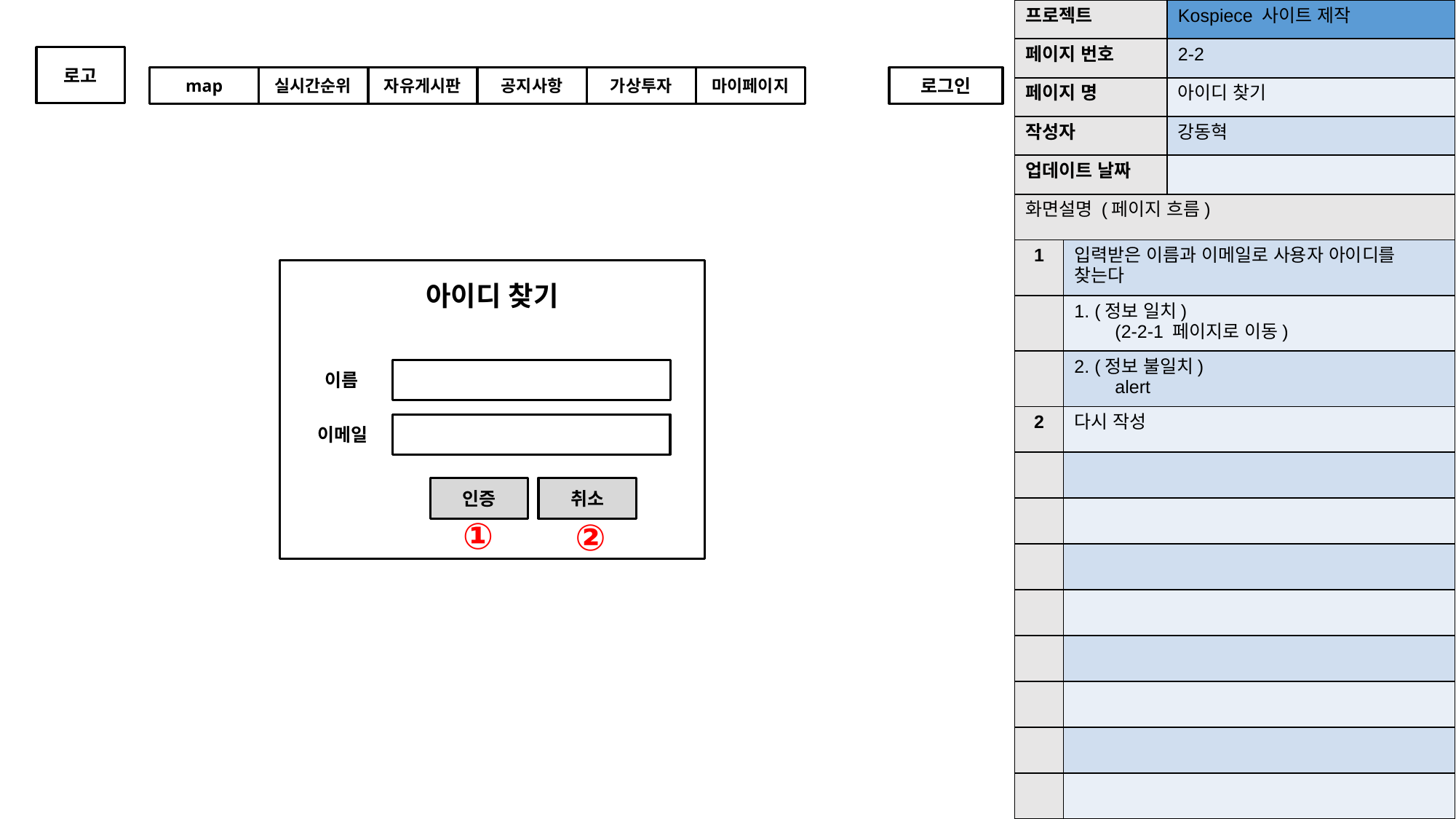

| 프로젝트 | Kospiece 사이트 제작 |
| --- | --- |
| 페이지 번호 | 2-2 |
| 페이지 명 | 아이디 찾기 |
| 작성자 | 강동혁 |
| 업데이트 날짜 |  |
로고
map
실시간순위
자유게시판
공지사항
가상투자
마이페이지
로그인
| 화면설명 (페이지 흐름) |  |
| --- | --- |
| 1 | 입력받은 이름과 이메일로 사용자 아이디를 찾는다 |
|  | 1. (정보 일치) (2-2-1 페이지로 이동) |
|  | 2. (정보 불일치) alert |
| 2 | 다시 작성 |
|  |  |
|  |  |
|  |  |
|  |  |
|  |  |
|  |  |
|  |  |
|  |  |

아이디 찾기
이름

이메일

인증
취소
①
②